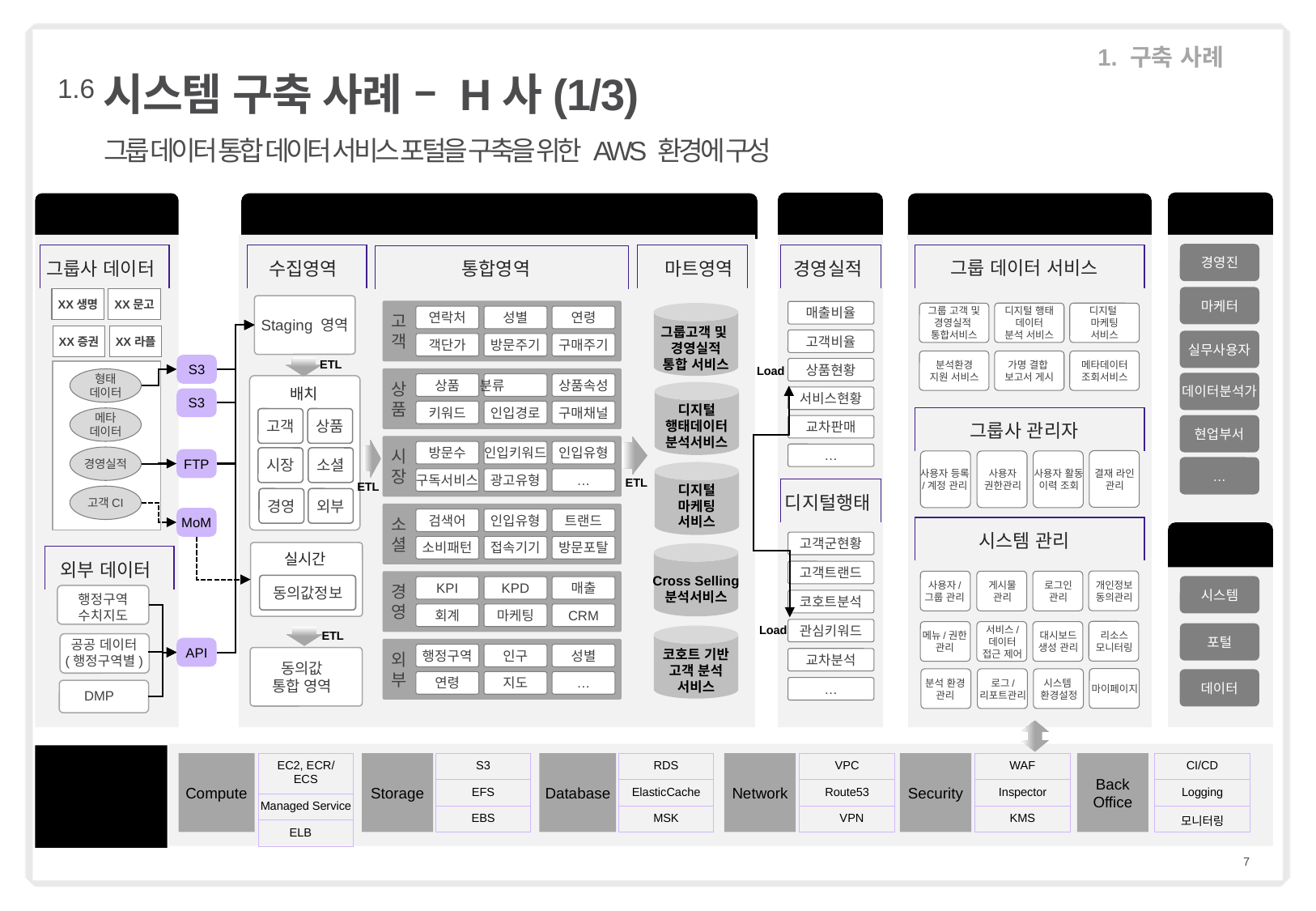

1. 구축 사례
1.6
# 시스템 구축 사례 – H사(1/3)
그룹 데이터 통합 데이터 서비스 포털을 구축을 위한 AWS 환경에 구성

그룹사

BI

원천 시스템

데이터 포탈

데이터 통합

경영진

그룹사 데이터

경영실적

그룹 데이터 서비스

수집영역

마트영역
통합영역

마케터
XX생명
XX문고

Staging 영역

매출비율
고객비율
상품현황
서비스현황
교차판매
…

디지털 행태
데이터
분석 서비스
디지털
마케팅
서비스
그룹 고객 및
경영실적
통합서비스

분석환경
지원 서비스
가명 결합
보고서 게시
메타데이터
조회서비스

연락처
성별
연령

객단가
방문주기
구매주기
고
객
그룹고객 및
경영실적
통합 서비스
XX라플
XX증권

실무사용자

ETL
S3
Load

형태
데이터

데이터분석가

상품분류
상품
상품속성

키워드
인입경로
구매채널

상
품

 배치
S3
디지털
행태데이터
분석서비스

그룹사 관리자
메타
데이터

고객

상품

현업부서

방문수
인입키워드
인입유형

구독서비스
광고유형
…
시
장
경영실적

시장

소셜
FTP

결재 라인
관리
사용자
권한관리
사용자 활동
이력 조회
사용자 등록
/계정 관리

…

ETL
ETL

디지털행태
디지털
마케팅
서비스
고객CI

경영

외부

MoM

검색어
인입유형
트랜드

소비패턴
접속기기
방문포탈
소
셜

시스템 관리

운영자
고객군현황
고객트랜드
코호트분석
관심키워드
교차분석
…

외부 데이터
실시간

개인정보
동의관리
게시물
관리
로그인
관리
사용자/
그룹 관리

서비스/
데이터
접근 제어
리소스
모니터링
메뉴/권한
관리
대시보드
생성 관리

로그/
리포트관리
시스템
환경설정
분석 환경
관리
마이페이지

Cross Selling
분석서비스

동의값정보

KPI
KPD
매출

회계
마케팅
CRM

시스템
경
영

행정구역
수치지도
Load

ETL

포털

공공 데이터
(행정구역별)
API

행정구역
인구
성별

연령
지도
…
코호트 기반
고객 분석
서비스

외
부
동의값
통합 영역

데이터

DMP

Public Cloud
Landing Zone
Compute
| EC2, ECR/ECS |
| --- |
| Managed Service |
| ELB |
Storage
| S3 |
| --- |
| EFS |
| EBS |
Database
| RDS |
| --- |
| ElasticCache |
| MSK |
Network
| VPC |
| --- |
| Route53 |
| VPN |
Security
| WAF |
| --- |
| Inspector |
| KMS |
Back
Office
| CI/CD |
| --- |
| Logging |
| 모니터링 |